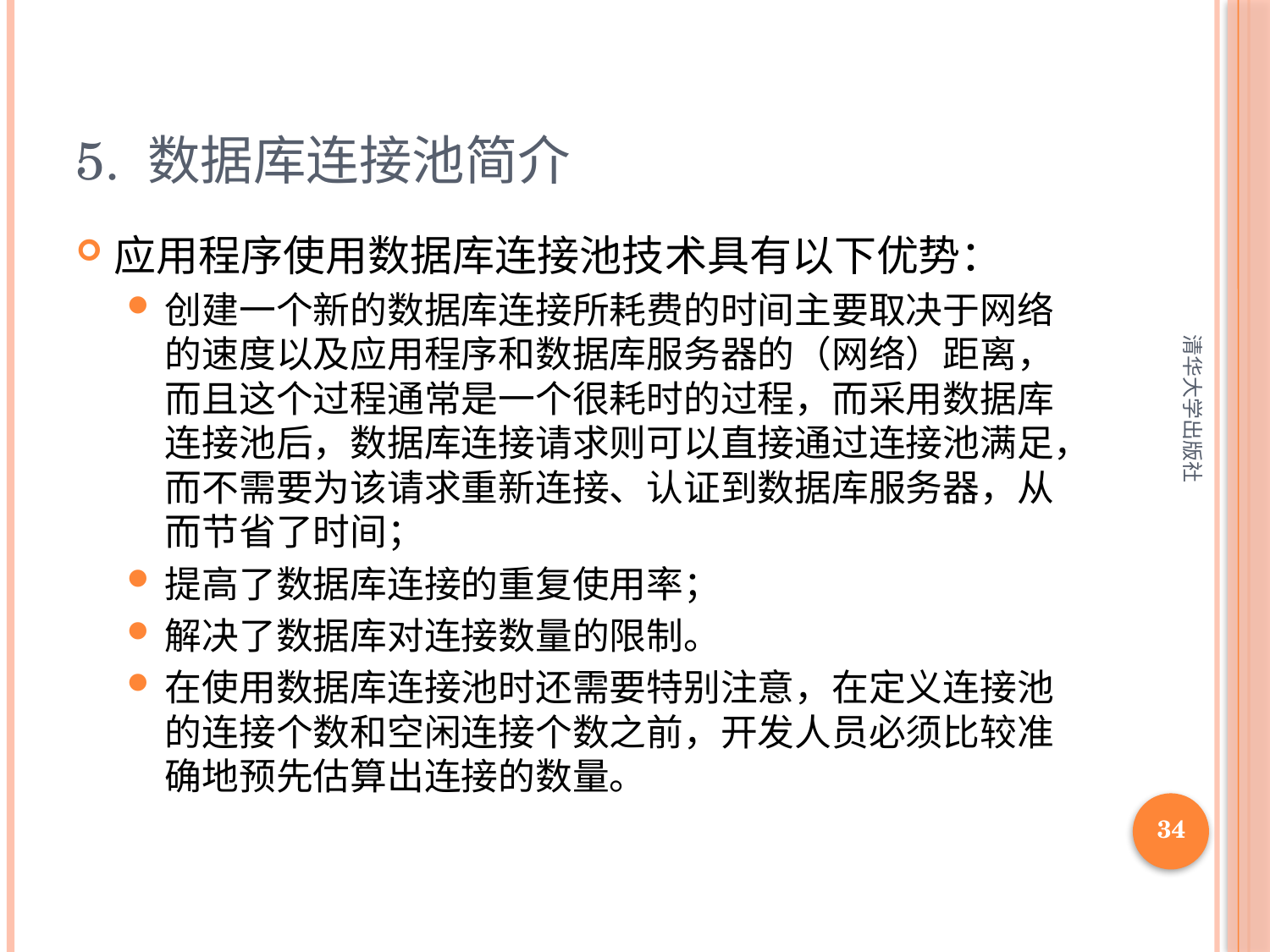

# 5. 数据库连接池简介
应用程序使用数据库连接池技术具有以下优势：
创建一个新的数据库连接所耗费的时间主要取决于网络的速度以及应用程序和数据库服务器的（网络）距离，而且这个过程通常是一个很耗时的过程，而采用数据库连接池后，数据库连接请求则可以直接通过连接池满足，而不需要为该请求重新连接、认证到数据库服务器，从而节省了时间；
提高了数据库连接的重复使用率；
解决了数据库对连接数量的限制。
在使用数据库连接池时还需要特别注意，在定义连接池的连接个数和空闲连接个数之前，开发人员必须比较准确地预先估算出连接的数量。
清华大学出版社
34